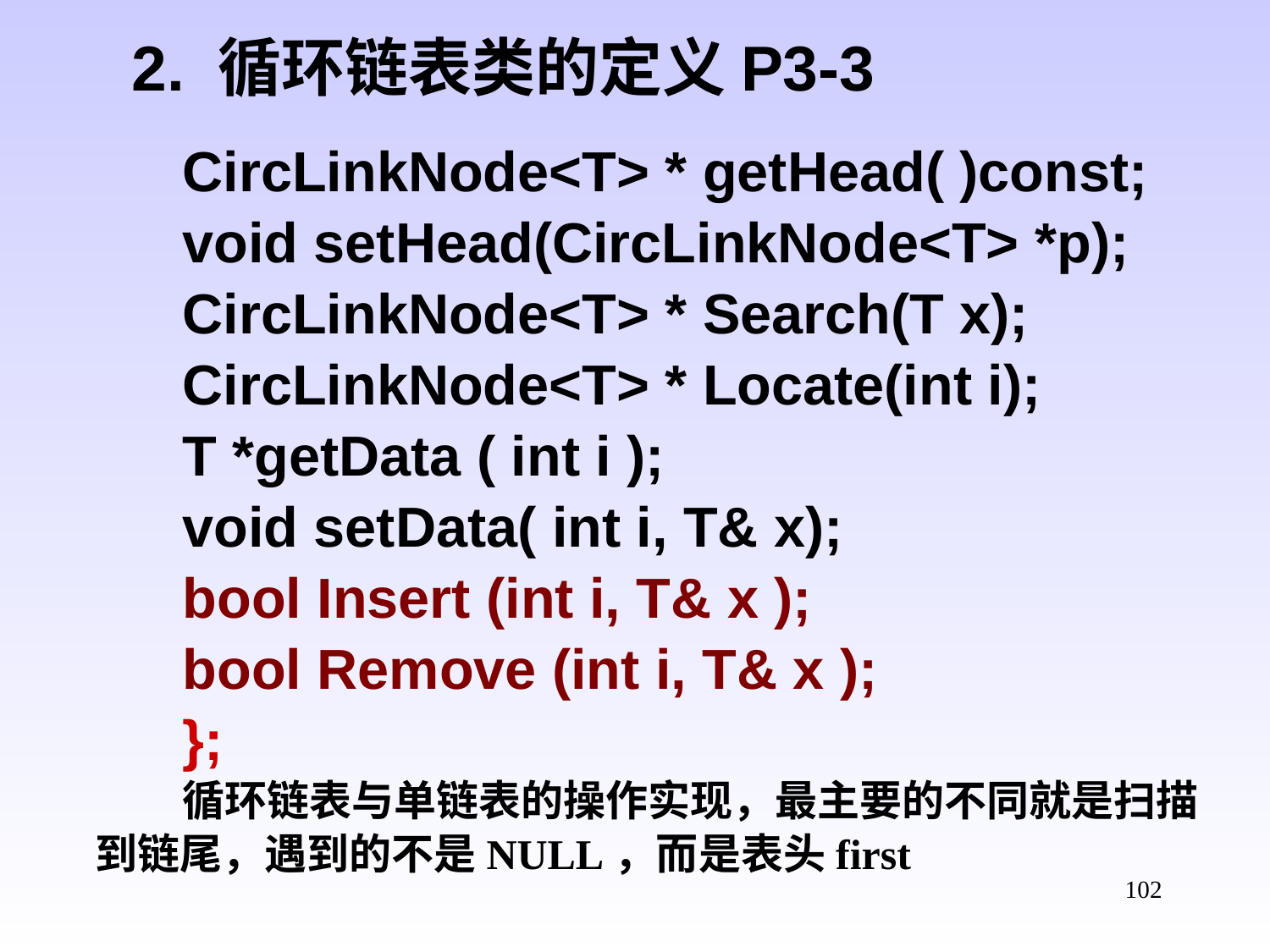

2. 循环链表类的定义P3-3
CircLinkNode<T> * getHead( )const;
void setHead(CircLinkNode<T> *p);
CircLinkNode<T> * Search(T x);
CircLinkNode<T> * Locate(int i);
T *getData ( int i );
void setData( int i, T& x);
bool Insert (int i, T& x );
bool Remove (int i, T& x );
};
循环链表与单链表的操作实现，最主要的不同就是扫描到链尾，遇到的不是NULL，而是表头first
102